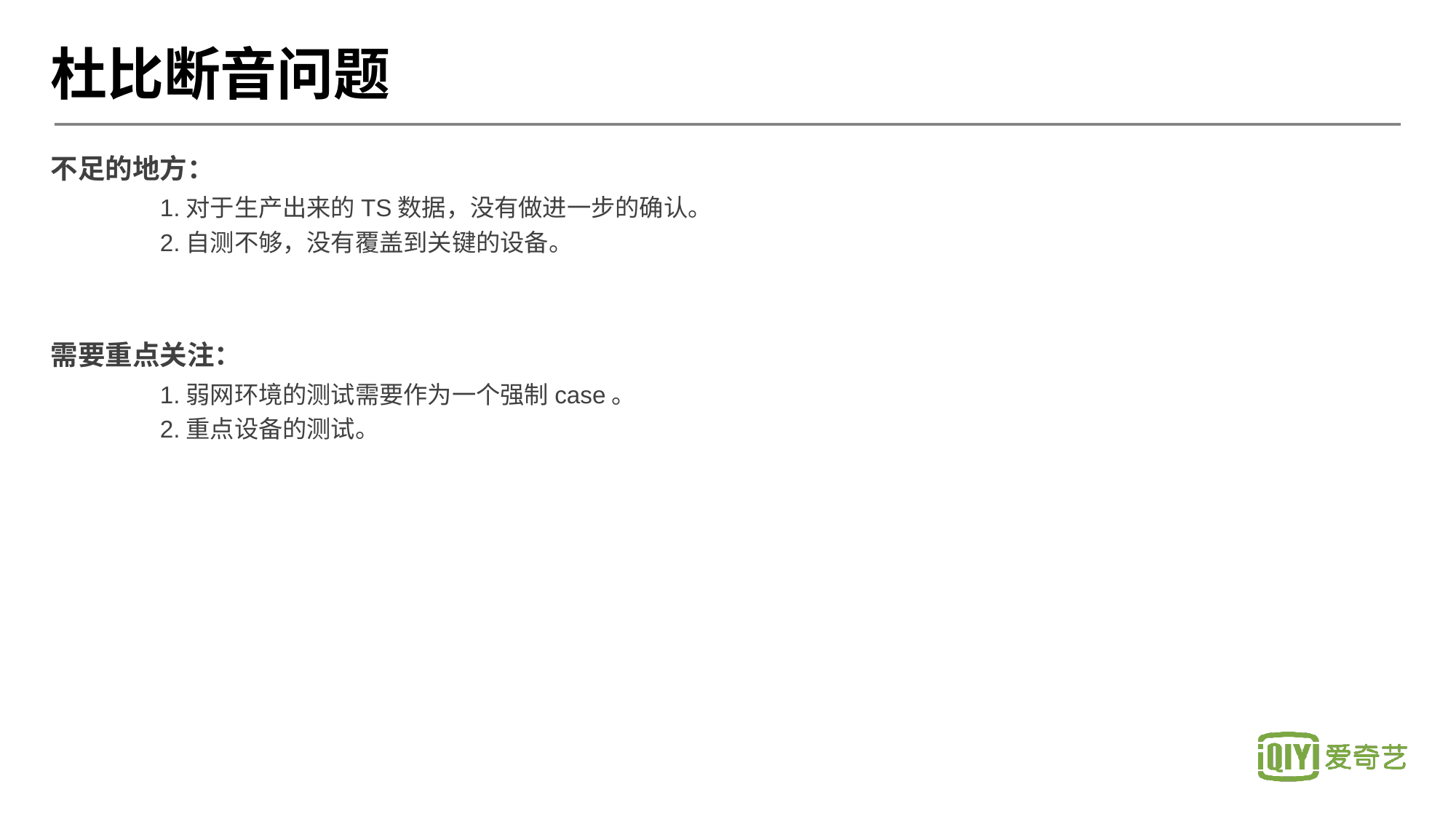

# 杜比断音问题
不足的地方：
	1.对于生产出来的TS数据，没有做进一步的确认。
	2.自测不够，没有覆盖到关键的设备。

需要重点关注：
	1.弱网环境的测试需要作为一个强制case。
	2.重点设备的测试。